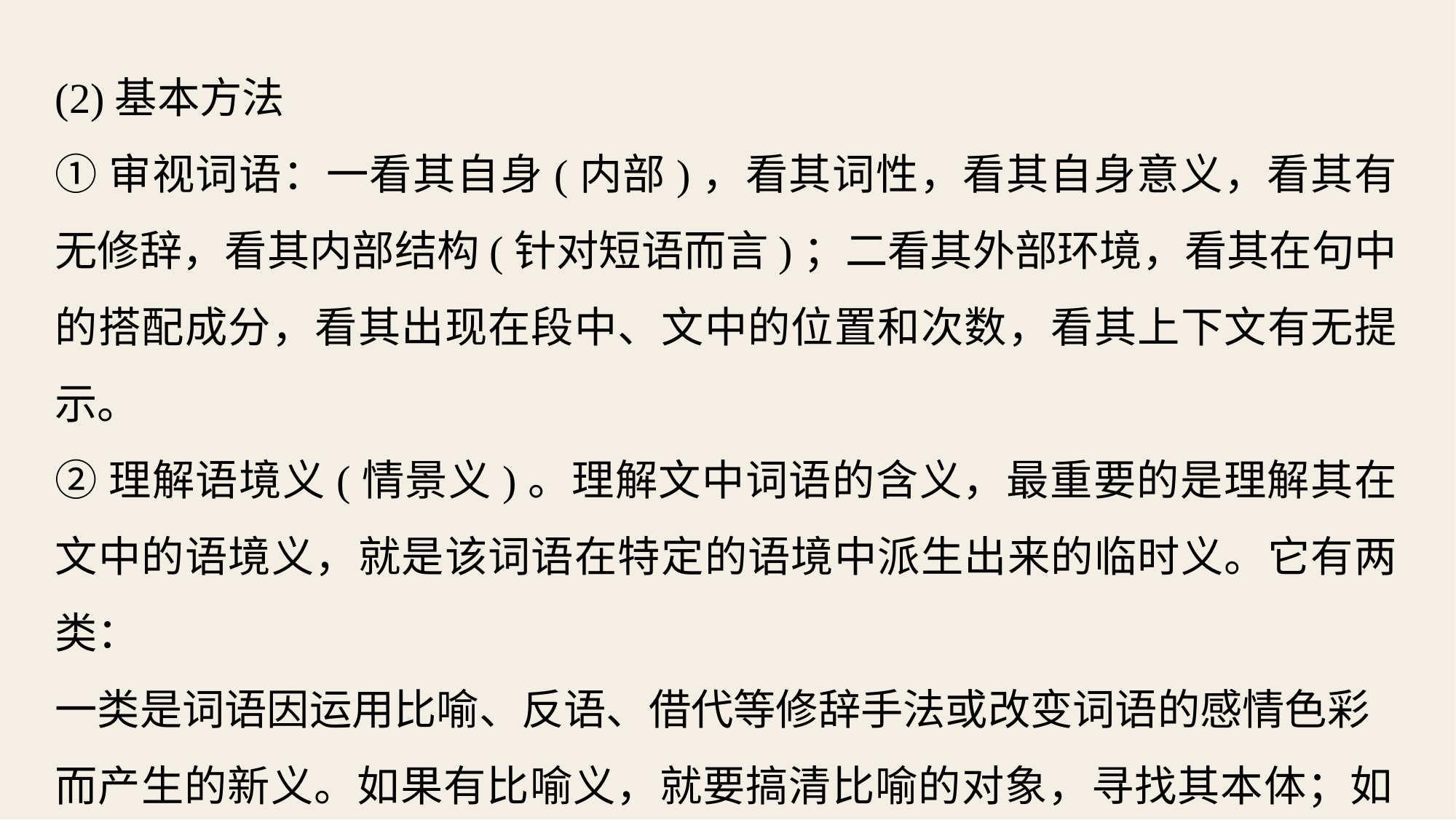

(2)基本方法
①审视词语：一看其自身(内部)，看其词性，看其自身意义，看其有无修辞，看其内部结构(针对短语而言)；二看其外部环境，看其在句中的搭配成分，看其出现在段中、文中的位置和次数，看其上下文有无提示。
②理解语境义(情景义)。理解文中词语的含义，最重要的是理解其在文中的语境义，就是该词语在特定的语境中派生出来的临时义。它有两类：
一类是词语因运用比喻、反语、借代等修辞手法或改变词语的感情色彩
而产生的新义。如果有比喻义，就要搞清比喻的对象，寻找其本体；如果有象征，就要寻找其象征对象；如果有反语义，就要将褒贬互换；